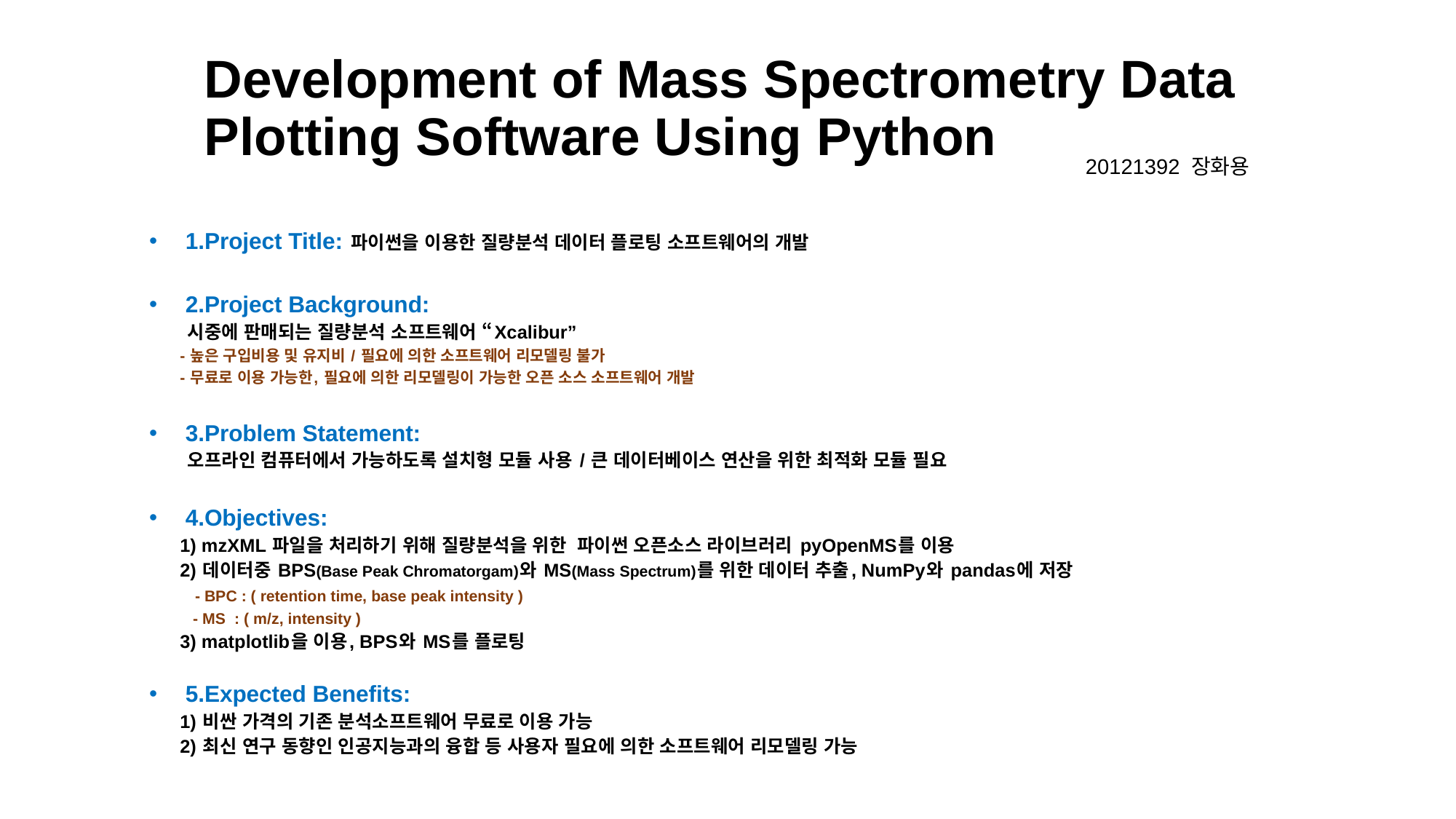

# Development of Mass Spectrometry Data Plotting Software Using Python
20121392 장화용
1.Project Title: 파이썬을 이용한 질량분석 데이터 플로팅 소프트웨어의 개발
2.Project Background:
       시중에 판매되는 질량분석 소프트웨어 “Xcalibur”
       - 높은 구입비용 및 유지비 / 필요에 의한 소프트웨어 리모델링 불가
       - 무료로 이용 가능한, 필요에 의한 리모델링이 가능한 오픈 소스 소프트웨어 개발
3.Problem Statement:
       오프라인 컴퓨터에서 가능하도록 설치형 모듈 사용 / 큰 데이터베이스 연산을 위한 최적화 모듈 필요
4.Objectives:
      1) mzXML 파일을 처리하기 위해 질량분석을 위한  파이썬 오픈소스 라이브러리 pyOpenMS를 이용
      2) 데이터중 BPS(Base Peak Chromatorgam)와 MS(Mass Spectrum)를 위한 데이터 추출, NumPy와 pandas에 저장
         - BPC : ( retention time, base peak intensity )
          - MS  : ( m/z, intensity )
      3) matplotlib을 이용, BPS와 MS를 플로팅

5.Expected Benefits:
      1) 비싼 가격의 기존 분석소프트웨어 무료로 이용 가능
      2) 최신 연구 동향인 인공지능과의 융합 등 사용자 필요에 의한 소프트웨어 리모델링 가능